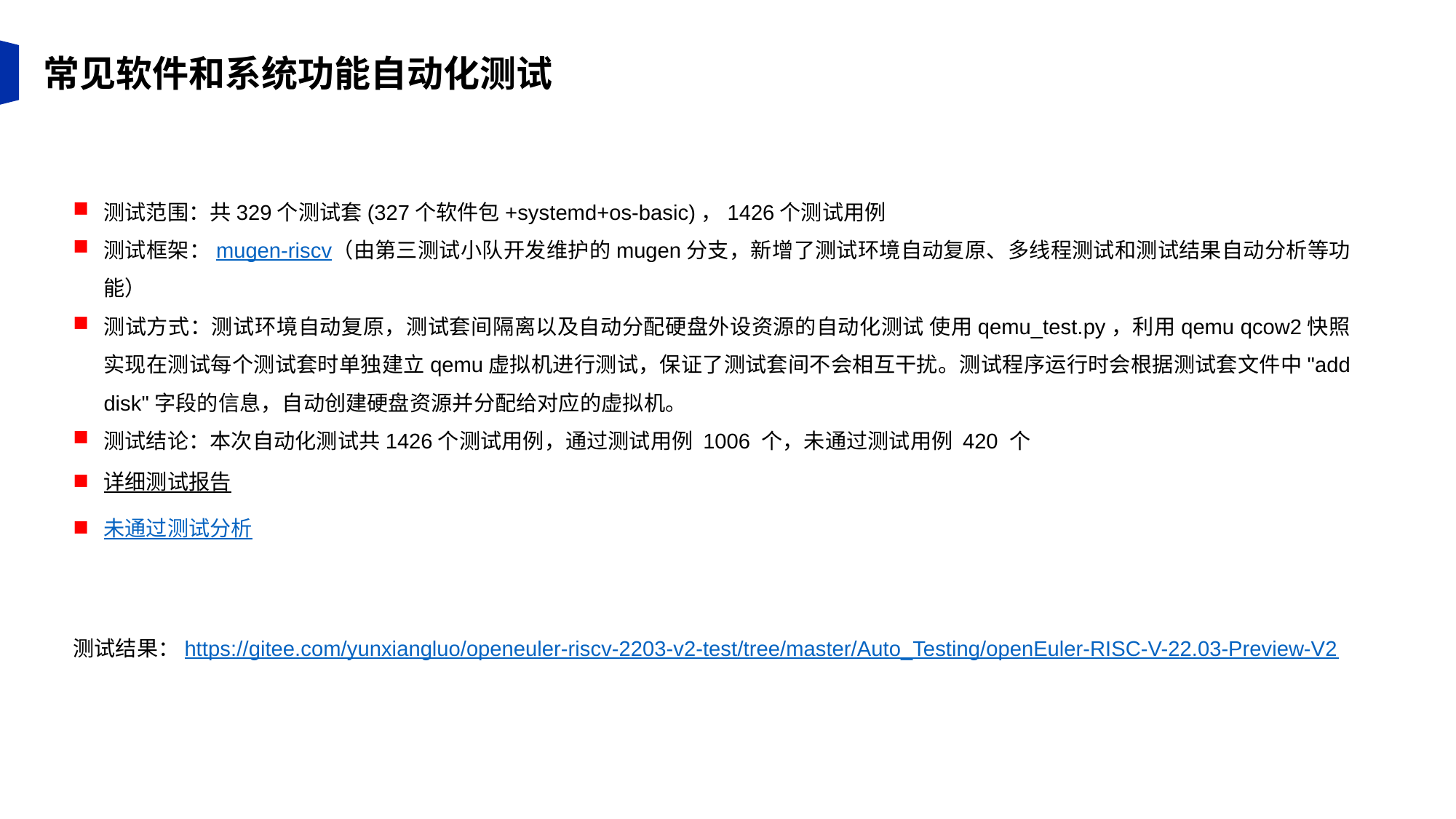

常见软件和系统功能自动化测试

测试范围：共329个测试套(327个软件包+systemd+os-basic)，1426个测试用例
测试框架：mugen-riscv（由第三测试小队开发维护的mugen分支，新增了测试环境自动复原、多线程测试和测试结果自动分析等功能）
测试方式：测试环境自动复原，测试套间隔离以及自动分配硬盘外设资源的自动化测试 使用qemu_test.py，利用qemu qcow2快照实现在测试每个测试套时单独建立qemu虚拟机进行测试，保证了测试套间不会相互干扰。测试程序运行时会根据测试套文件中"add disk"字段的信息，自动创建硬盘资源并分配给对应的虚拟机。
测试结论：本次自动化测试共1426个测试用例，通过测试用例 1006 个，未通过测试用例 420 个
详细测试报告
未通过测试分析

测试结果：https://gitee.com/yunxiangluo/openeuler-riscv-2203-v2-test/tree/master/Auto_Testing/openEuler-RISC-V-22.03-Preview-V2